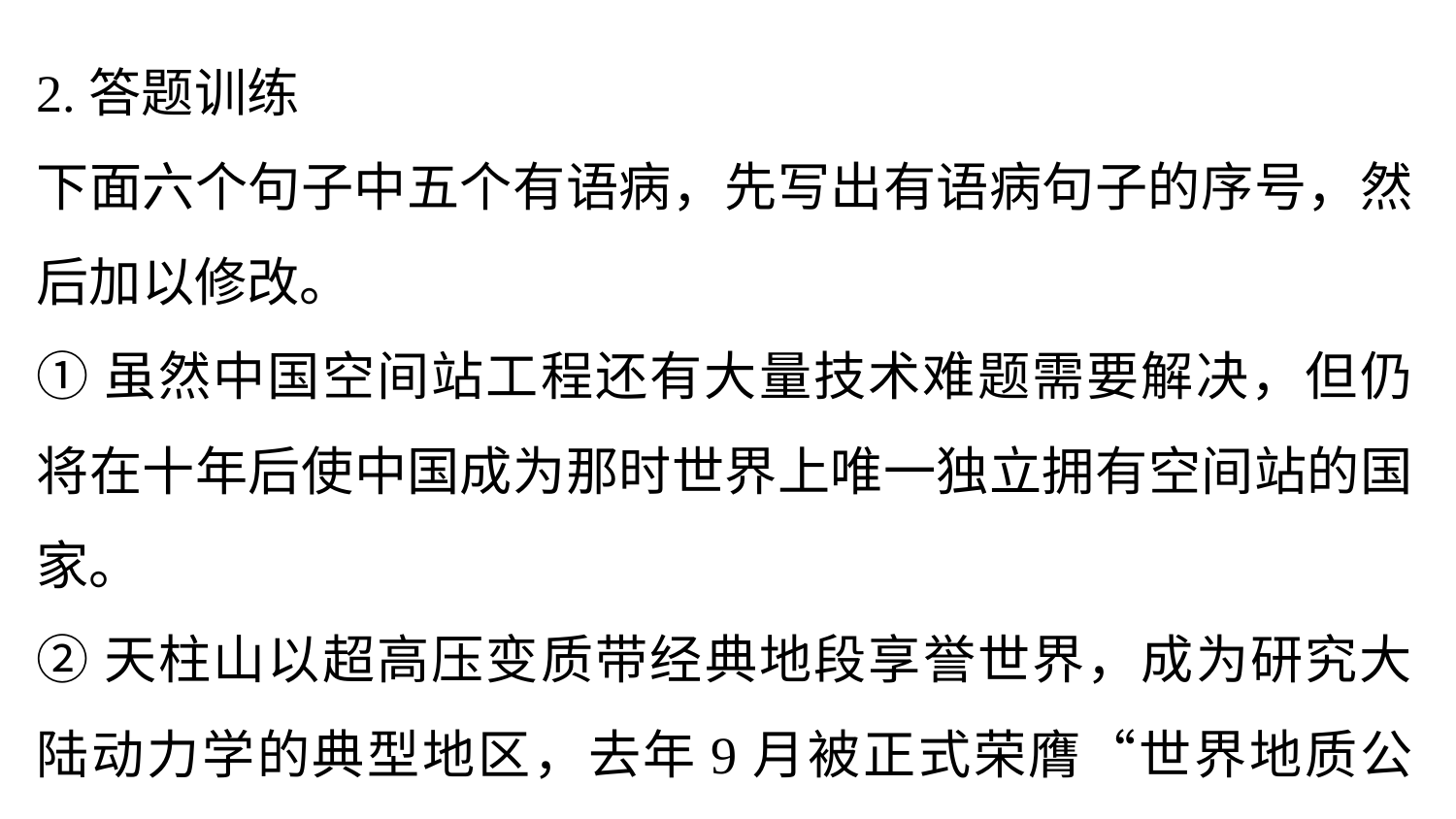

2.答题训练
下面六个句子中五个有语病，先写出有语病句子的序号，然后加以修改。
①虽然中国空间站工程还有大量技术难题需要解决，但仍将在十年后使中国成为那时世界上唯一独立拥有空间站的国家。
②天柱山以超高压变质带经典地段享誉世界，成为研究大陆动力学的典型地区，去年9月被正式荣膺“世界地质公园”称号。